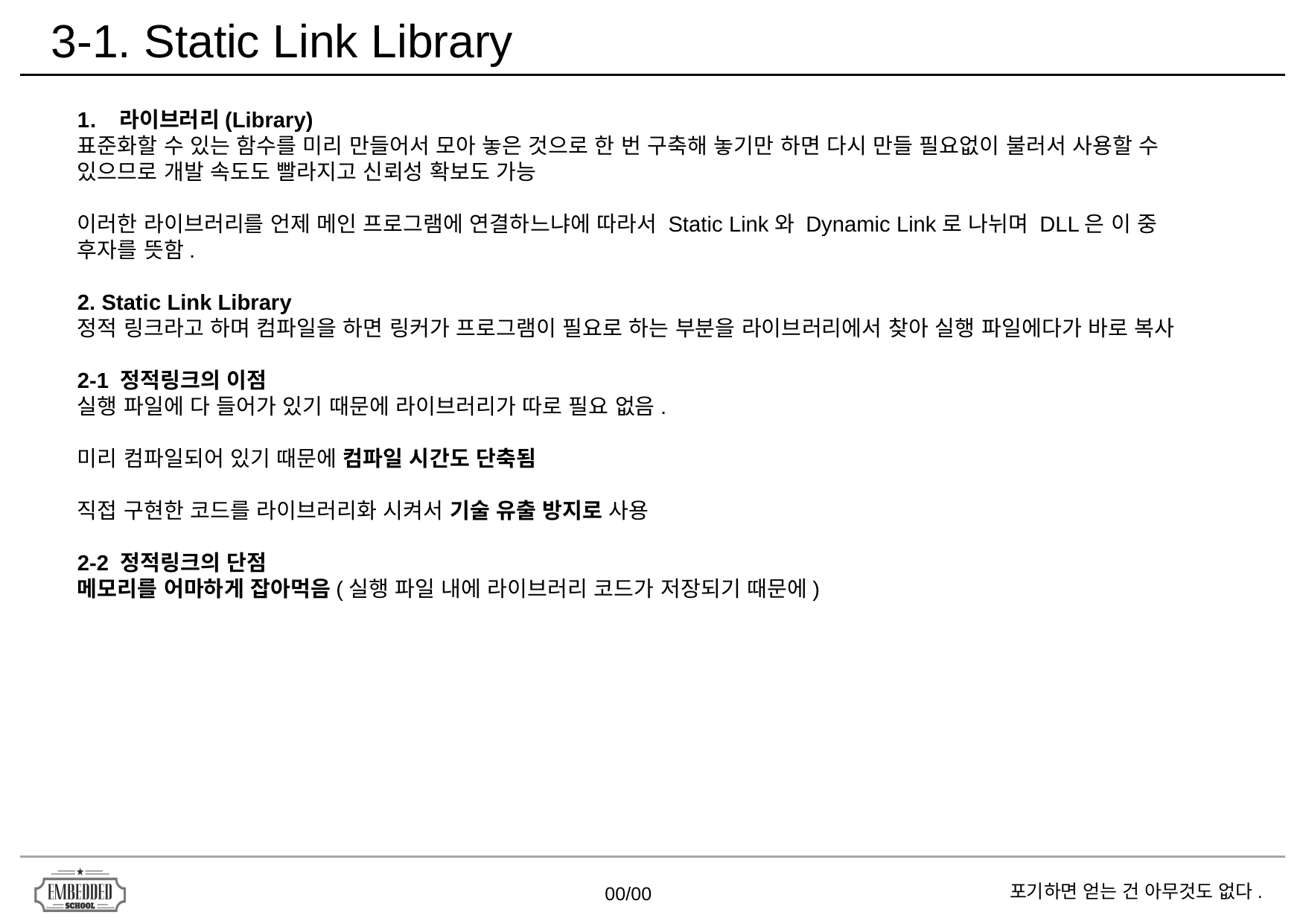

3-1. Static Link Library
라이브러리(Library)
표준화할 수 있는 함수를 미리 만들어서 모아 놓은 것으로 한 번 구축해 놓기만 하면 다시 만들 필요없이 불러서 사용할 수 있으므로 개발 속도도 빨라지고 신뢰성 확보도 가능

이러한 라이브러리를 언제 메인 프로그램에 연결하느냐에 따라서 Static Link와 Dynamic Link로 나뉘며 DLL은 이 중 후자를 뜻함.

2. Static Link Library
정적 링크라고 하며 컴파일을 하면 링커가 프로그램이 필요로 하는 부분을 라이브러리에서 찾아 실행 파일에다가 바로 복사

2-1 정적링크의 이점
실행 파일에 다 들어가 있기 때문에 라이브러리가 따로 필요 없음.

미리 컴파일되어 있기 때문에 컴파일 시간도 단축됨

직접 구현한 코드를 라이브러리화 시켜서 기술 유출 방지로 사용

2-2 정적링크의 단점
메모리를 어마하게 잡아먹음(실행 파일 내에 라이브러리 코드가 저장되기 때문에)

00/00